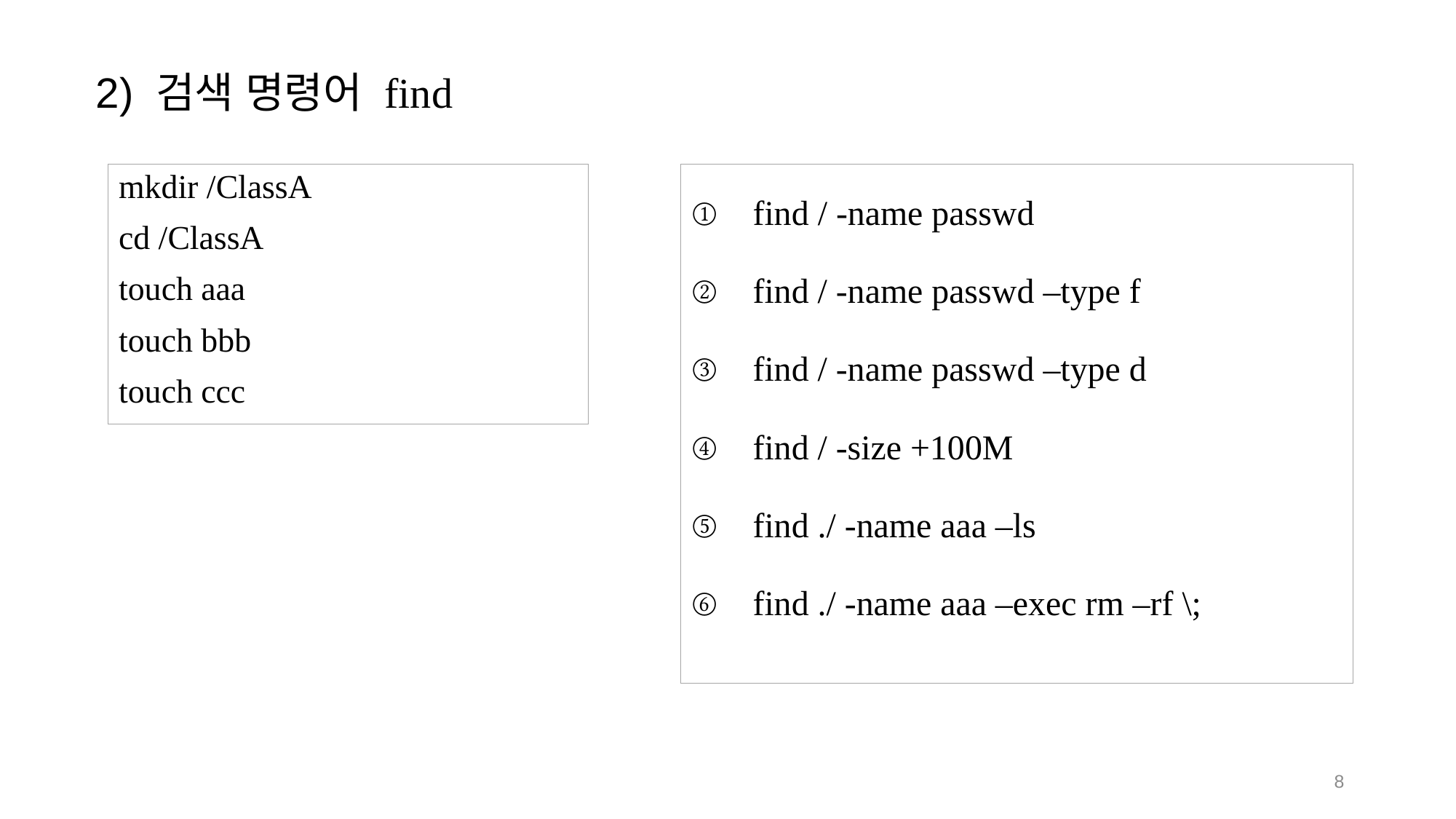

2) 검색 명령어 find
mkdir /ClassA
cd /ClassA
touch aaa
touch bbb
touch ccc
find / -name passwd
find / -name passwd –type f
find / -name passwd –type d
find / -size +100M
find ./ -name aaa –ls
find ./ -name aaa –exec rm –rf \;

8